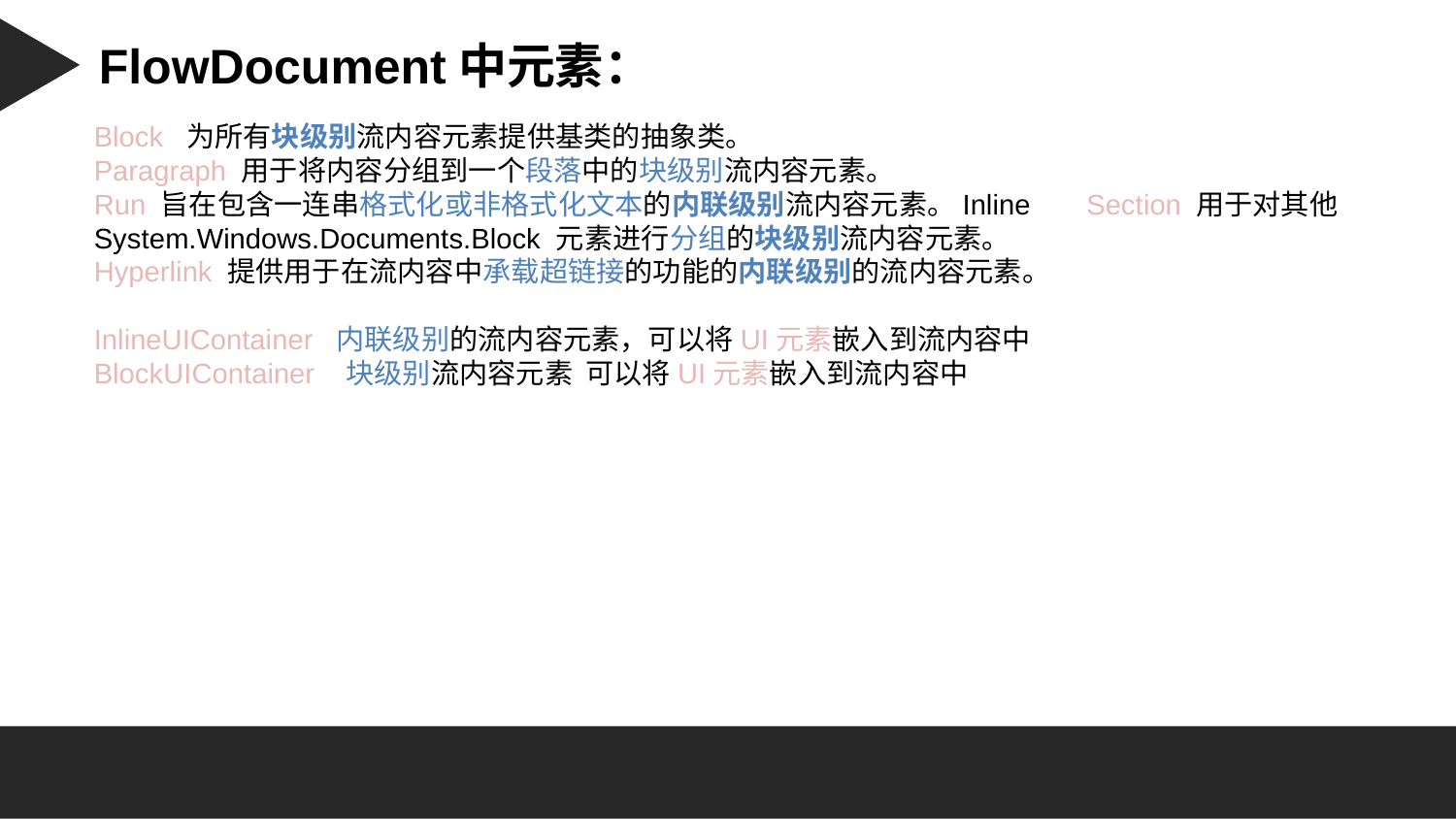

Character 字符串：

FlowDocument中元素：
Block  为所有块级别流内容元素提供基类的抽象类。
Paragraph 用于将内容分组到一个段落中的块级别流内容元素。
Run 旨在包含一连串格式化或非格式化文本的内联级别流内容元素。Inline       Section 用于对其他 System.Windows.Documents.Block 元素进行分组的块级别流内容元素。
Hyperlink 提供用于在流内容中承载超链接的功能的内联级别的流内容元素。

InlineUIContainer  内联级别的流内容元素，可以将UI元素嵌入到流内容中
BlockUIContainer   块级别流内容元素  可以将UI元素嵌入到流内容中